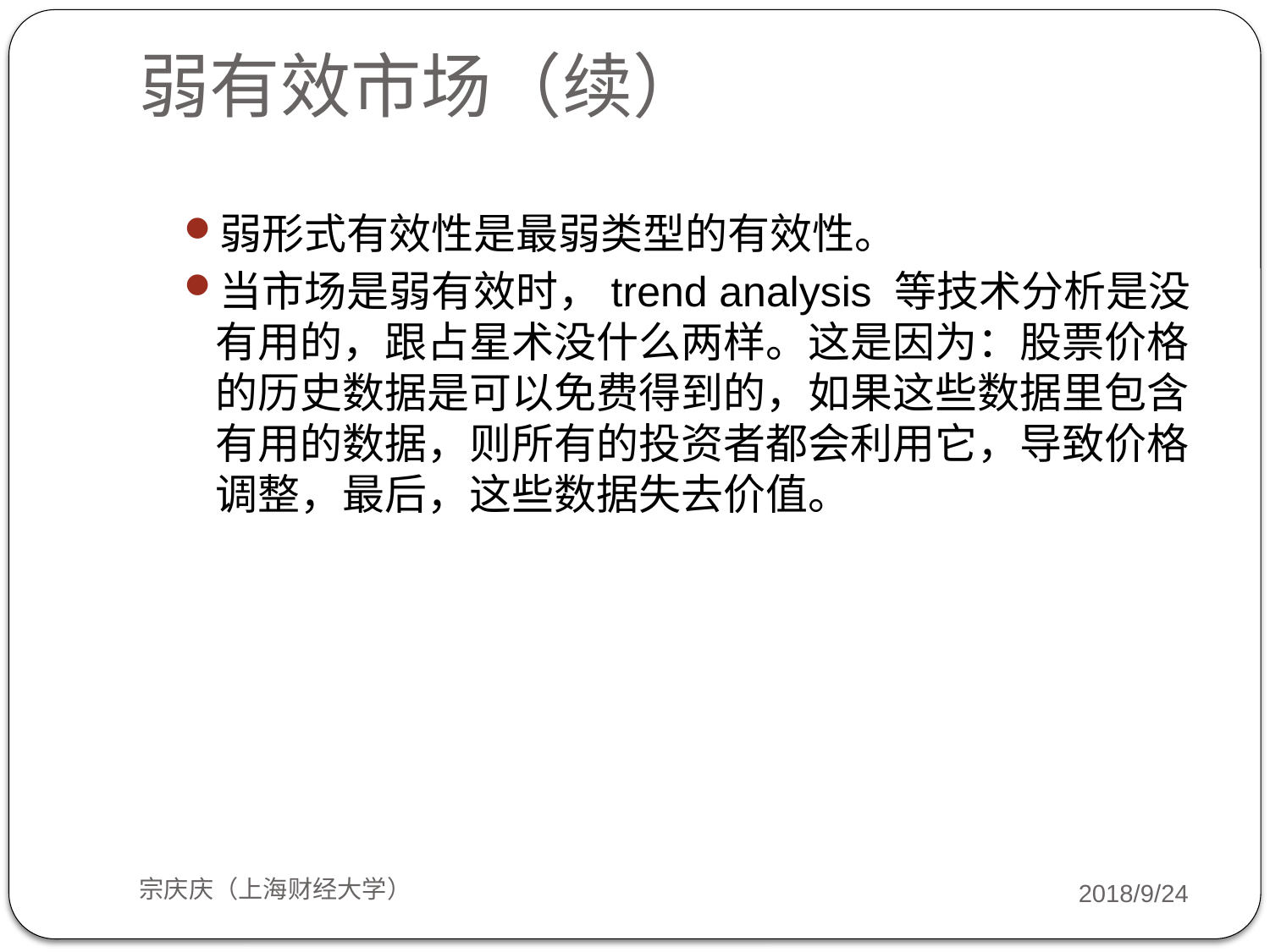

# 弱有效市场（续）
弱形式有效性是最弱类型的有效性。
当市场是弱有效时，trend analysis 等技术分析是没有用的，跟占星术没什么两样。这是因为：股票价格的历史数据是可以免费得到的，如果这些数据里包含有用的数据，则所有的投资者都会利用它，导致价格调整，最后，这些数据失去价值。

宗庆庆（上海财经大学）
2018/9/24